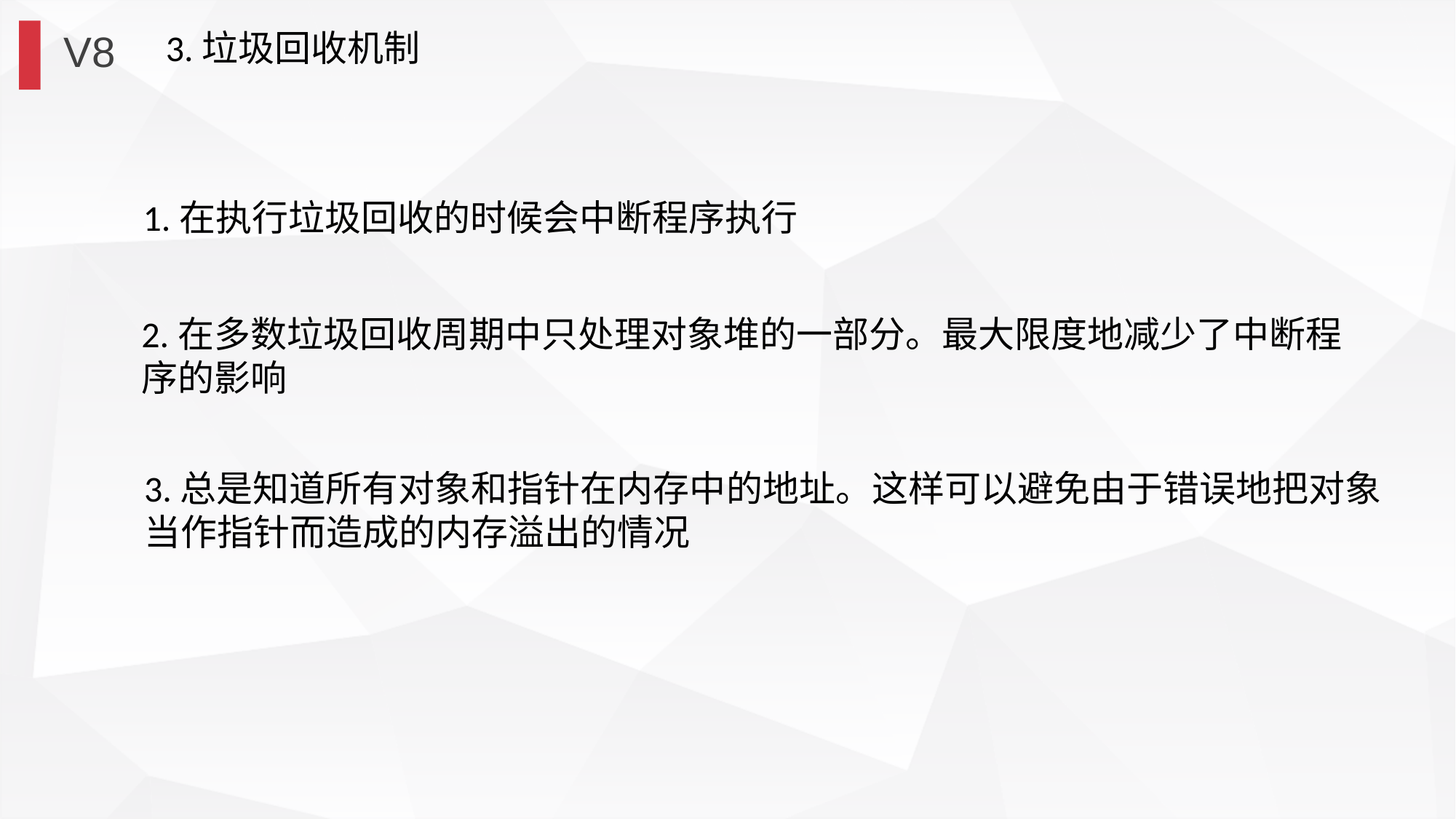

V8
3.垃圾回收机制

1.在执行垃圾回收的时候会中断程序执行
2.在多数垃圾回收周期中只处理对象堆的一部分。最大限度地减少了中断程序的影响
3.总是知道所有对象和指针在内存中的地址。这样可以避免由于错误地把对象当作指针而造成的内存溢出的情况